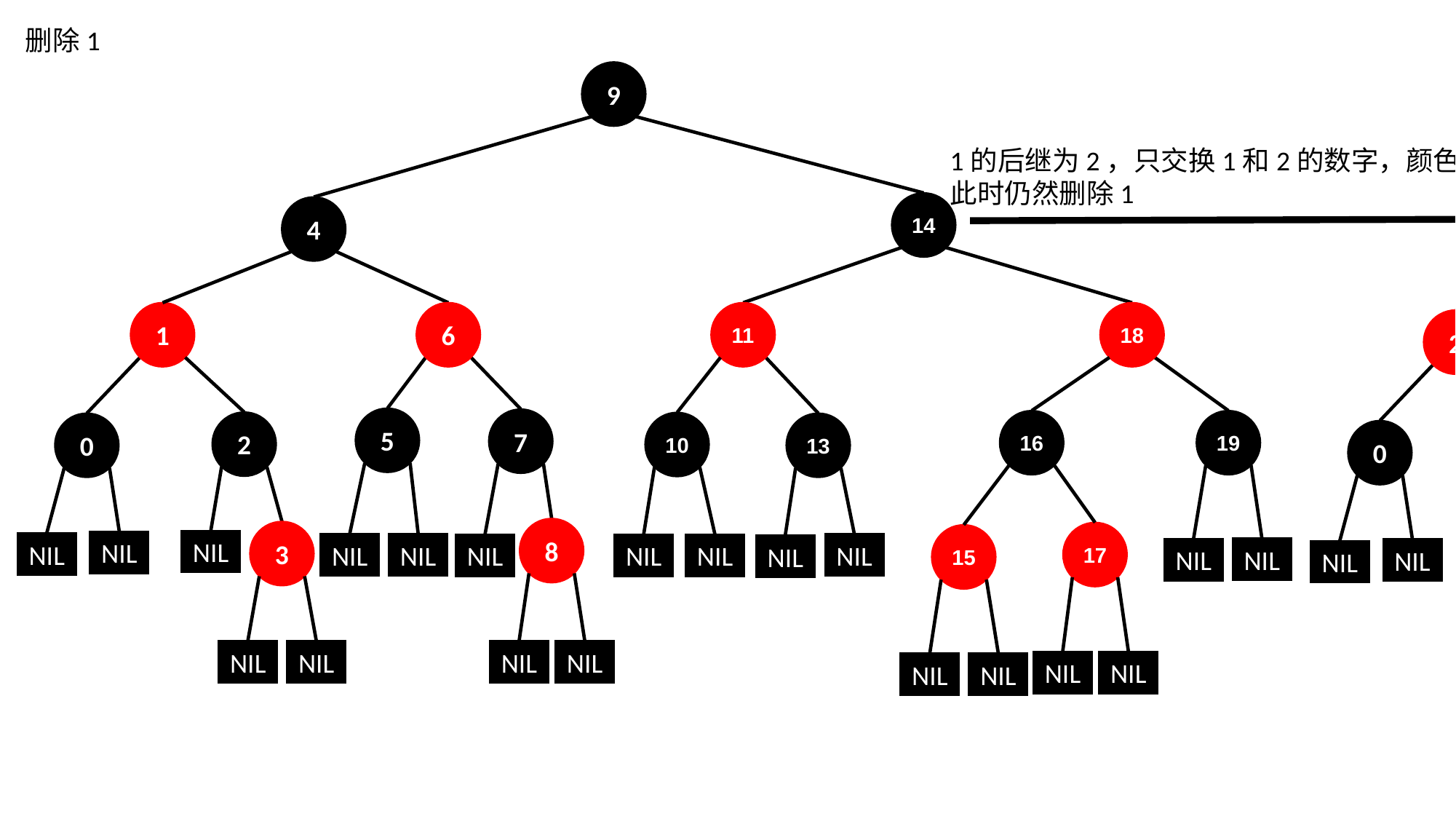

删除1
9
9
9
要删除的1是黑色，并且1的右孩子3不为NIL。
因此将1和3交换数值，颜色不变，此时删掉1，依然保持红黑平衡
1的后继为2，只交换1和2的数字，颜色不变，
此时仍然删除1
14
4
14
4
14
4
1
6
11
18
2
6
11
18
2
6
11
18
5
7
16
19
2
10
0
13
5
7
16
19
1
10
0
13
5
7
16
19
3
10
0
13
8
3
17
15
8
3
17
NIL
NIL
15
NIL
8
NIL
NIL
NIL
NIL
NIL
NIL
NIL
17
NIL
NIL
NIL
NIL
15
NIL
NIL
NIL
NIL
NIL
NIL
NIL
NIL
NIL
NIL
NIL
NIL
NIL
NIL
NIL
NIL
NIL
NIL
NIL
NIL
NIL
NIL
NIL
NIL
NIL
NIL
NIL
NIL
NIL
NIL
NIL
NIL
NIL
NIL
NIL
NIL
NIL
NIL
NIL
NIL
NIL
NIL
NIL
NIL
NIL